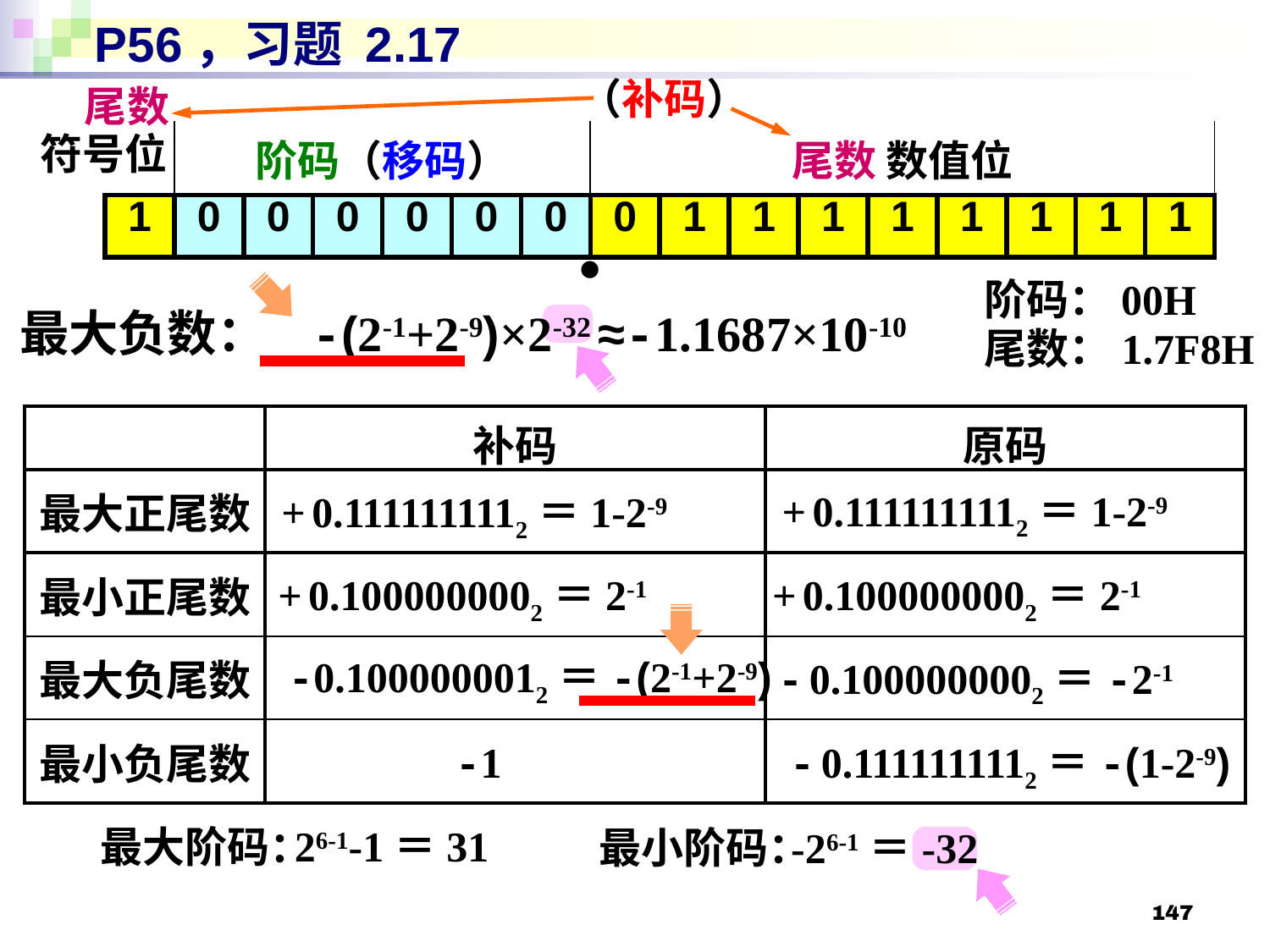

# P56，习题 2.17
（补码）
尾数
符号位
|  | 阶码（移码） |  |  |  |  |  | 尾数 数值位 |  |  |  |  |  |  |  |  |
| --- | --- | --- | --- | --- | --- | --- | --- | --- | --- | --- | --- | --- | --- | --- | --- |
|  |  |  |  |  |  |  |  |  |  |  |  |  |  |  |  |
.
| 1 | 0 | 0 | 0 | 0 | 0 | 0 | 0 | 1 | 1 | 1 | 1 | 1 | 1 | 1 | 1 |
| --- | --- | --- | --- | --- | --- | --- | --- | --- | --- | --- | --- | --- | --- | --- | --- |
阶码：00H

最大负数：
-(2-1+2-9)×2-32 ≈-1.1687×10-10

尾数：1.7F8H

|  | 补码 | 原码 |
| --- | --- | --- |
| 最大正尾数 |  |  |
| 最小正尾数 |  |  |
| 最大负尾数 |  |  |
| 最小负尾数 |  |  |
+ 0.1111111112＝1-2-9
+ 0.1111111112＝1-2-9
+ 0.1000000002＝2-1
+ 0.1000000002＝2-1

-0.1000000012＝-(2-1+2-9)
- 0.1000000002＝-2-1
-1
- 0.1111111112＝-(1-2-9)
26-1-1＝31
最大阶码：
-26-1＝-32
最小阶码：

147